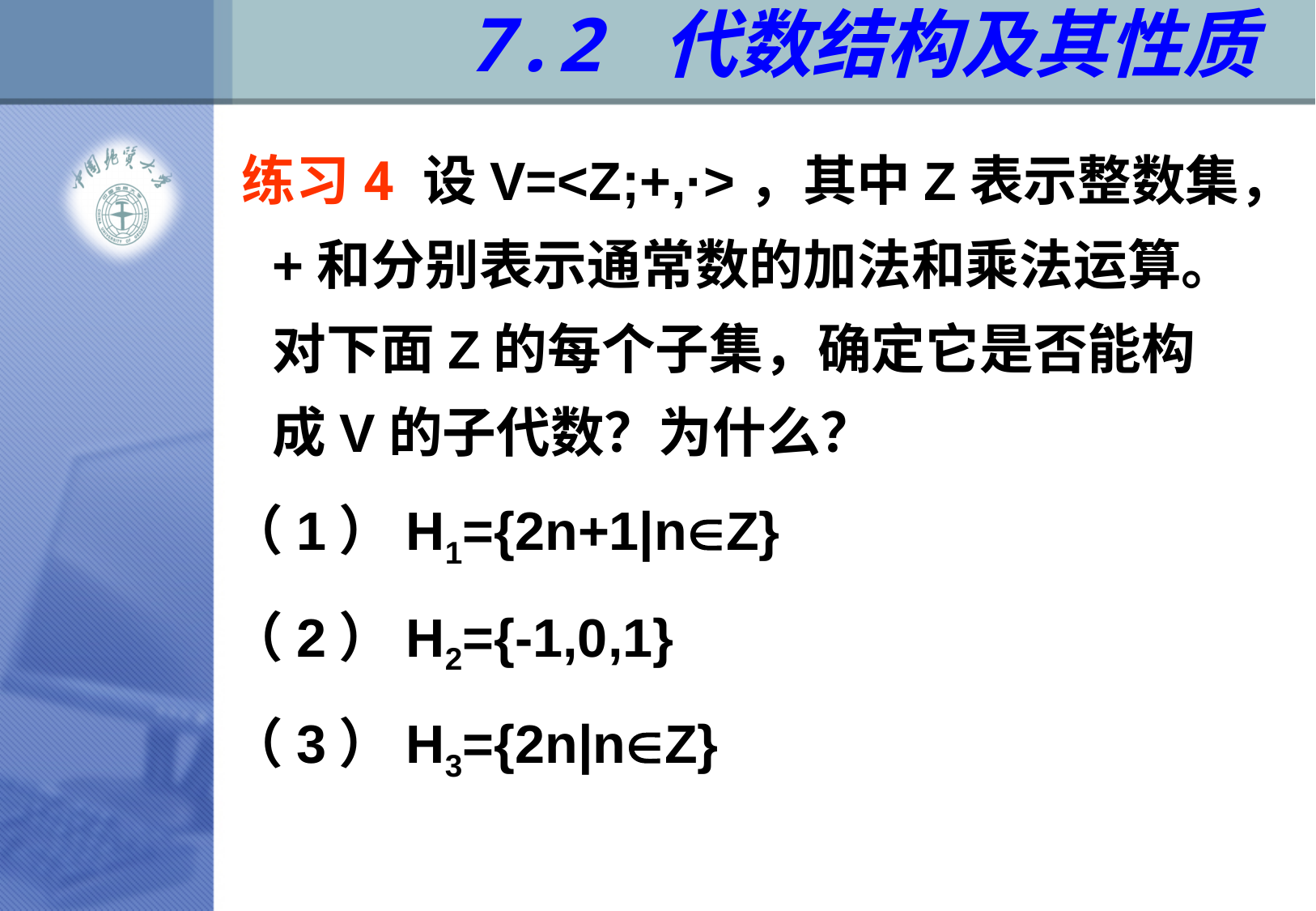

# 7.2 代数结构及其性质
   练习4 设V=<Z;+,·>，其中Z表示整数集，+和分别表示通常数的加法和乘法运算。对下面Z的每个子集，确定它是否能构成V的子代数？为什么？
  （1）H1={2n+1|n∈Z}
  （2）H2={-1,0,1}
  （3）H3={2n|n∈Z}